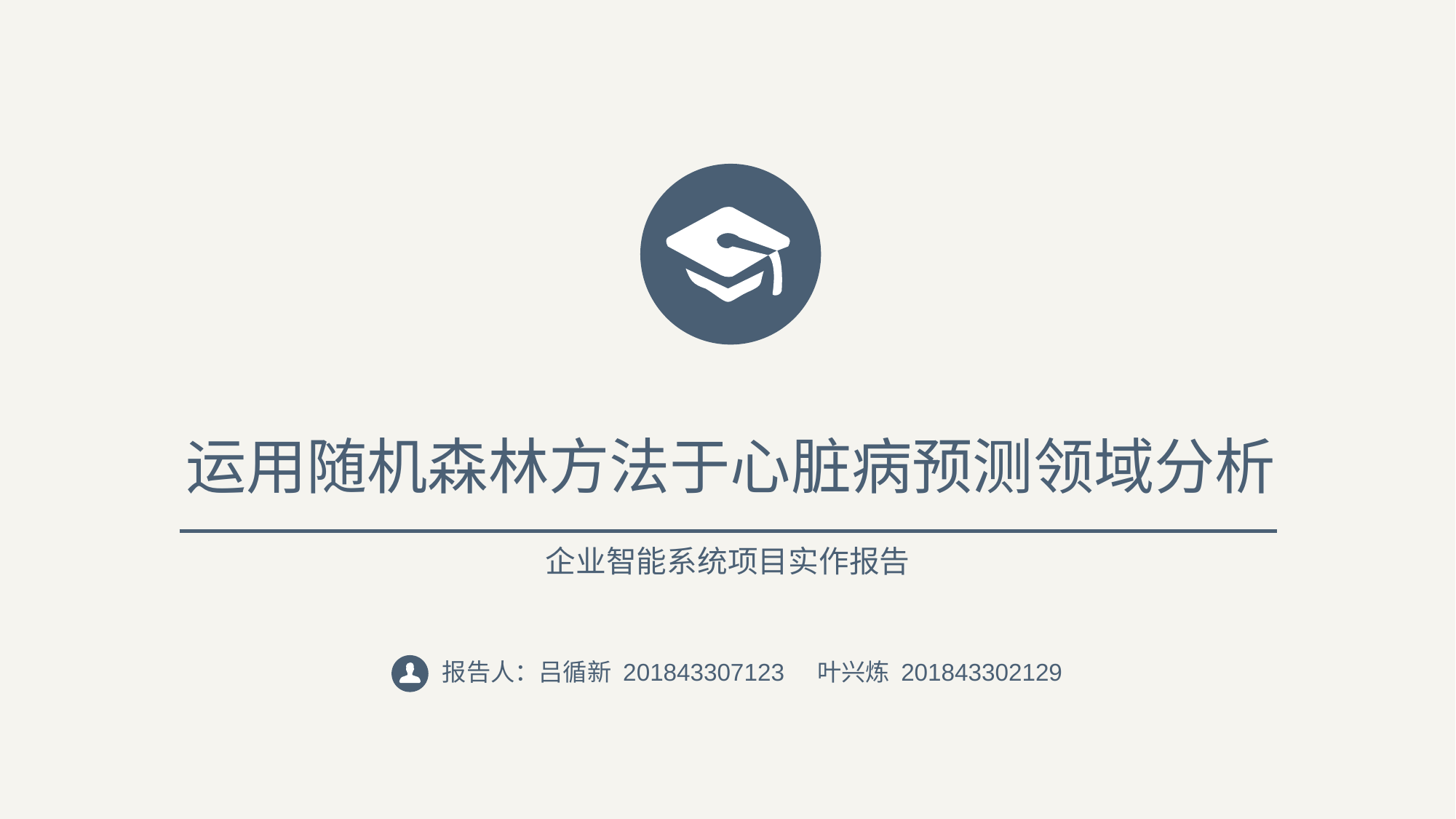

运用随机森林方法于心脏病预测领域分析
企业智能系统项目实作报告

报告人：吕循新 201843307123    叶兴炼 201843302129